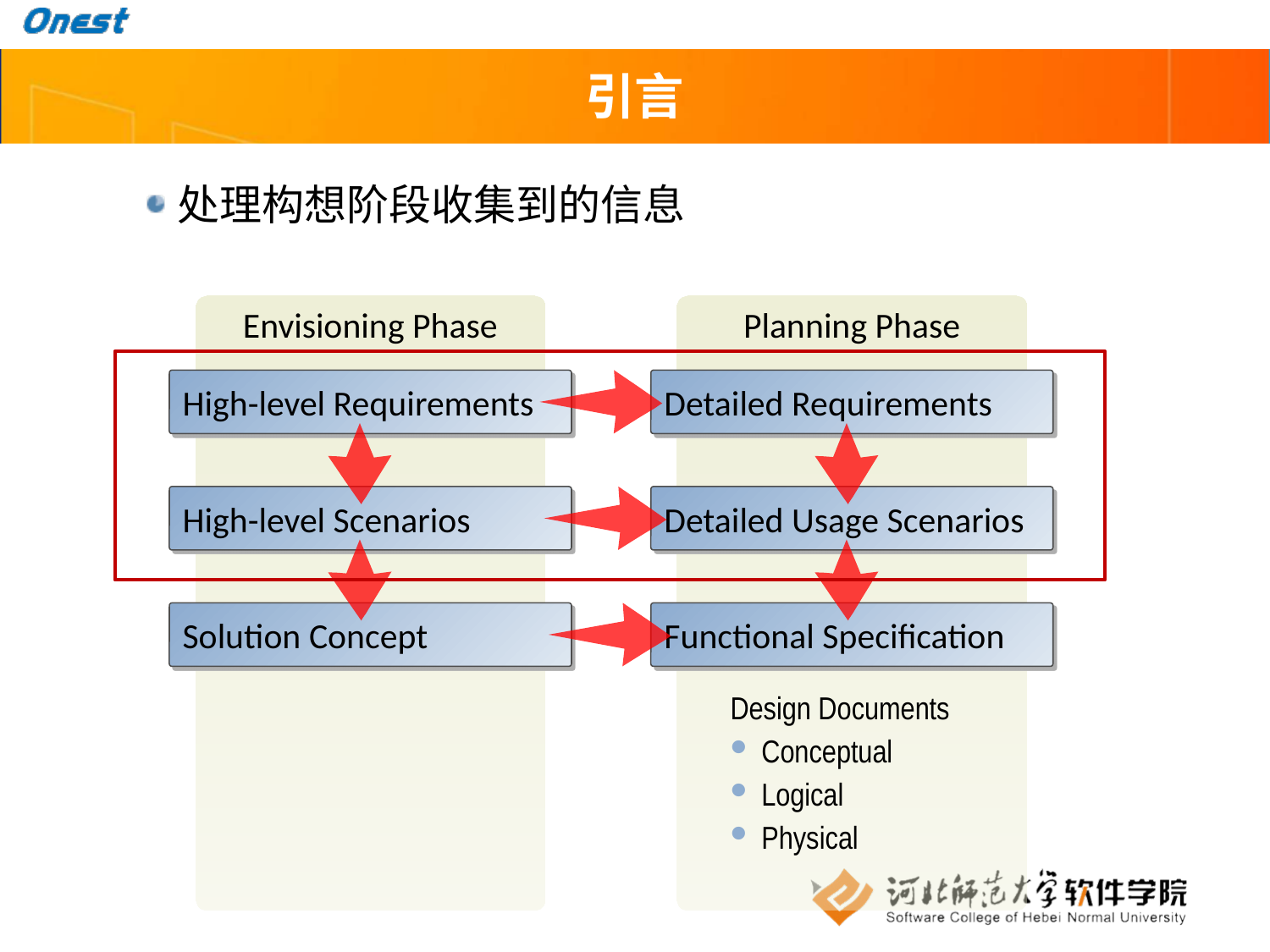

# 引言
处理构想阶段收集到的信息

Envisioning Phase

Planning Phase

High-level Requirements

Detailed Requirements

High-level Scenarios

Detailed Usage Scenarios

Solution Concept

Functional Specification
Design Documents
Conceptual
Logical
Physical